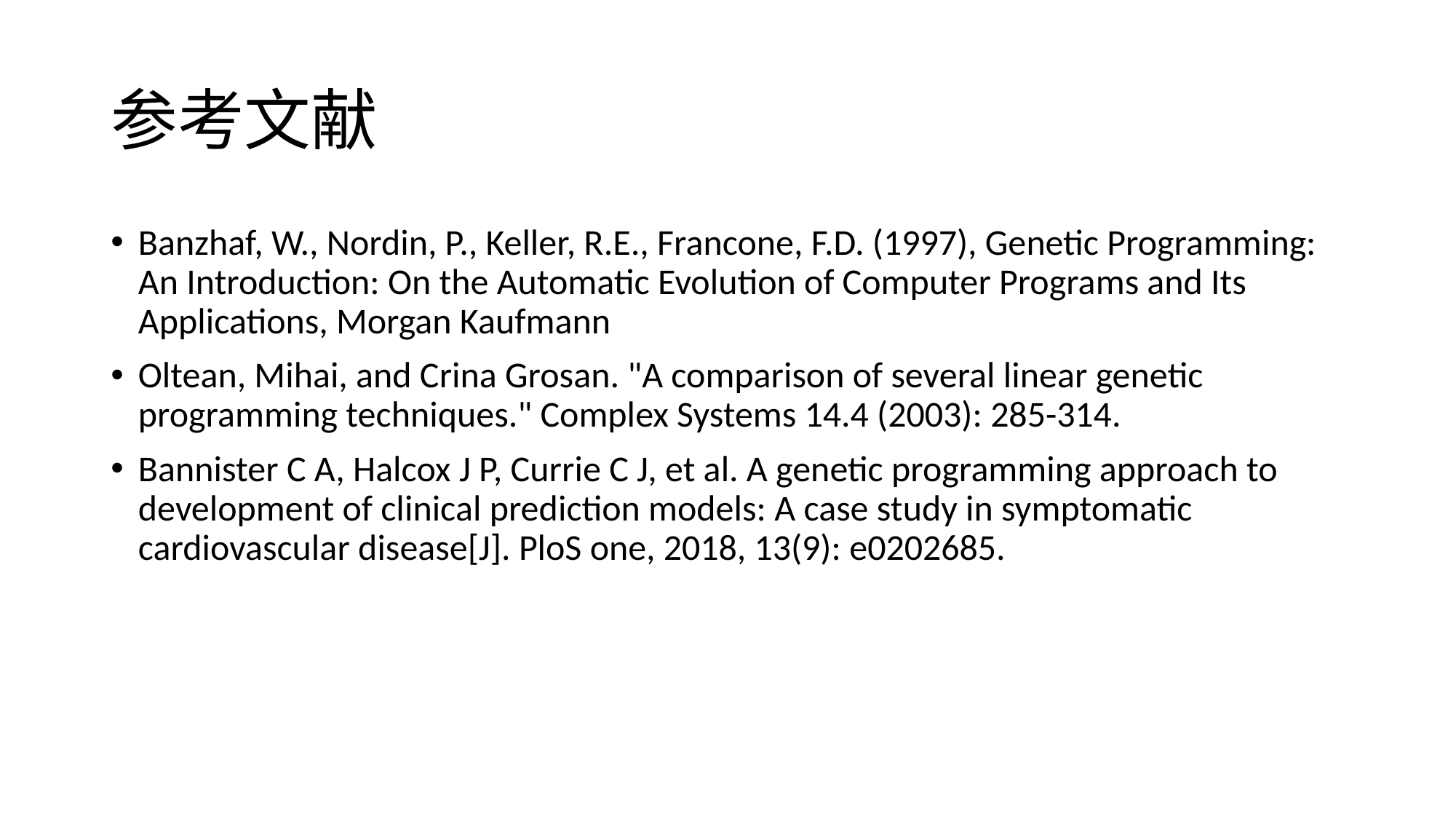

# 参考文献
Banzhaf, W., Nordin, P., Keller, R.E., Francone, F.D. (1997), Genetic Programming: An Introduction: On the Automatic Evolution of Computer Programs and Its Applications, Morgan Kaufmann
Oltean, Mihai, and Crina Grosan. "A comparison of several linear genetic programming techniques." Complex Systems 14.4 (2003): 285-314.
Bannister C A, Halcox J P, Currie C J, et al. A genetic programming approach to development of clinical prediction models: A case study in symptomatic cardiovascular disease[J]. PloS one, 2018, 13(9): e0202685.